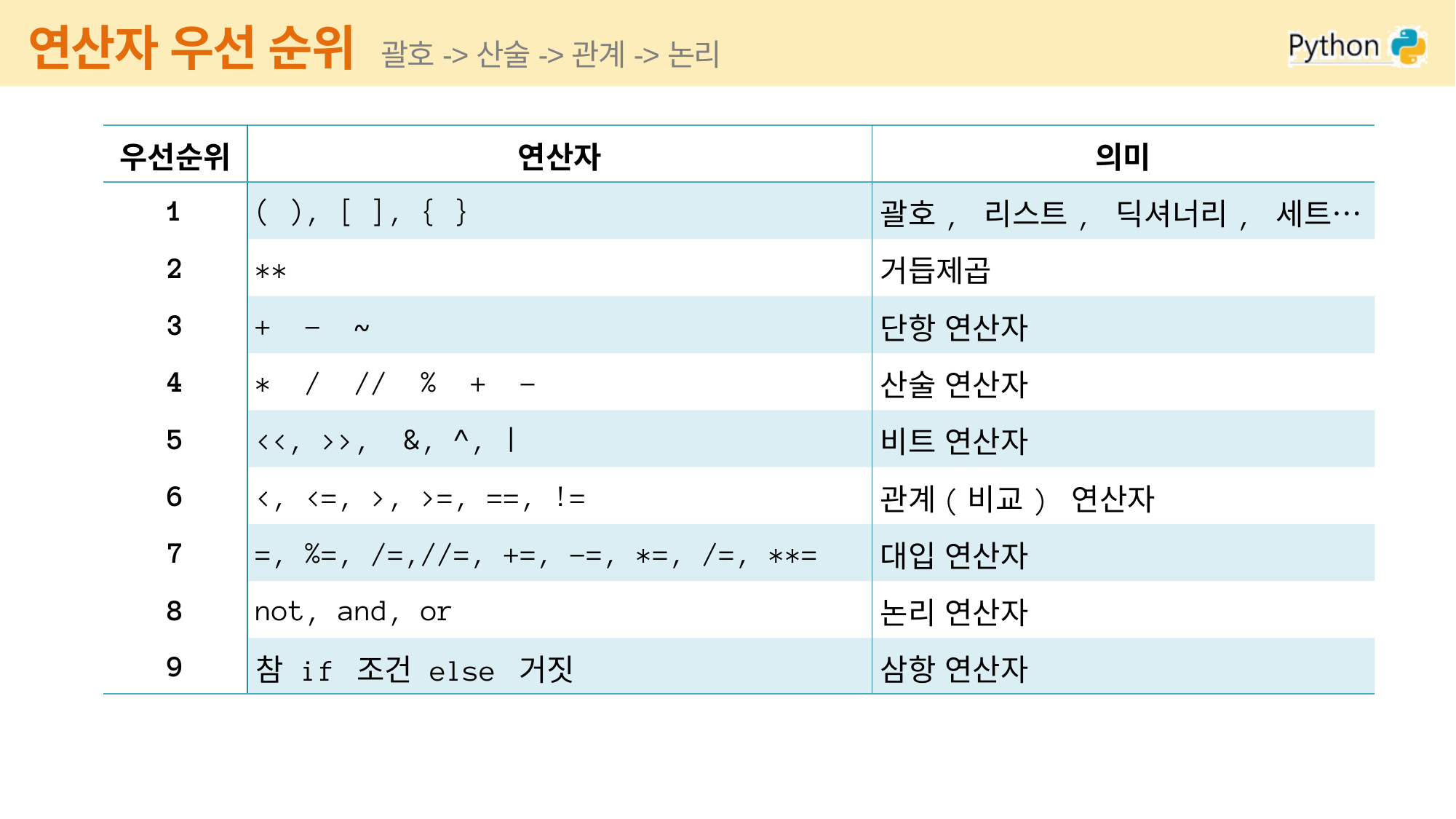

# 연산자 우선 순위  괄호->산술->관계->논리
| 우선순위 | 연산자 | 의미 |
| --- | --- | --- |
| 1 | ( ), [ ], { } | 괄호, 리스트, 딕셔너리, 세트… |
| 2 | \*\* | 거듭제곱 |
| 3 | + - ~ | 단항 연산자 |
| 4 | \* / // % + - | 산술 연산자 |
| 5 | <<, >>, &, ^, | | 비트 연산자 |
| 6 | <, <=, >, >=, ==, != | 관계(비교) 연산자 |
| 7 | =, %=, /=,//=, +=, -=, \*=, /=, \*\*= | 대입 연산자 |
| 8 | not, and, or | 논리 연산자 |
| 9 | 참 if 조건 else 거짓 | 삼항 연산자 |